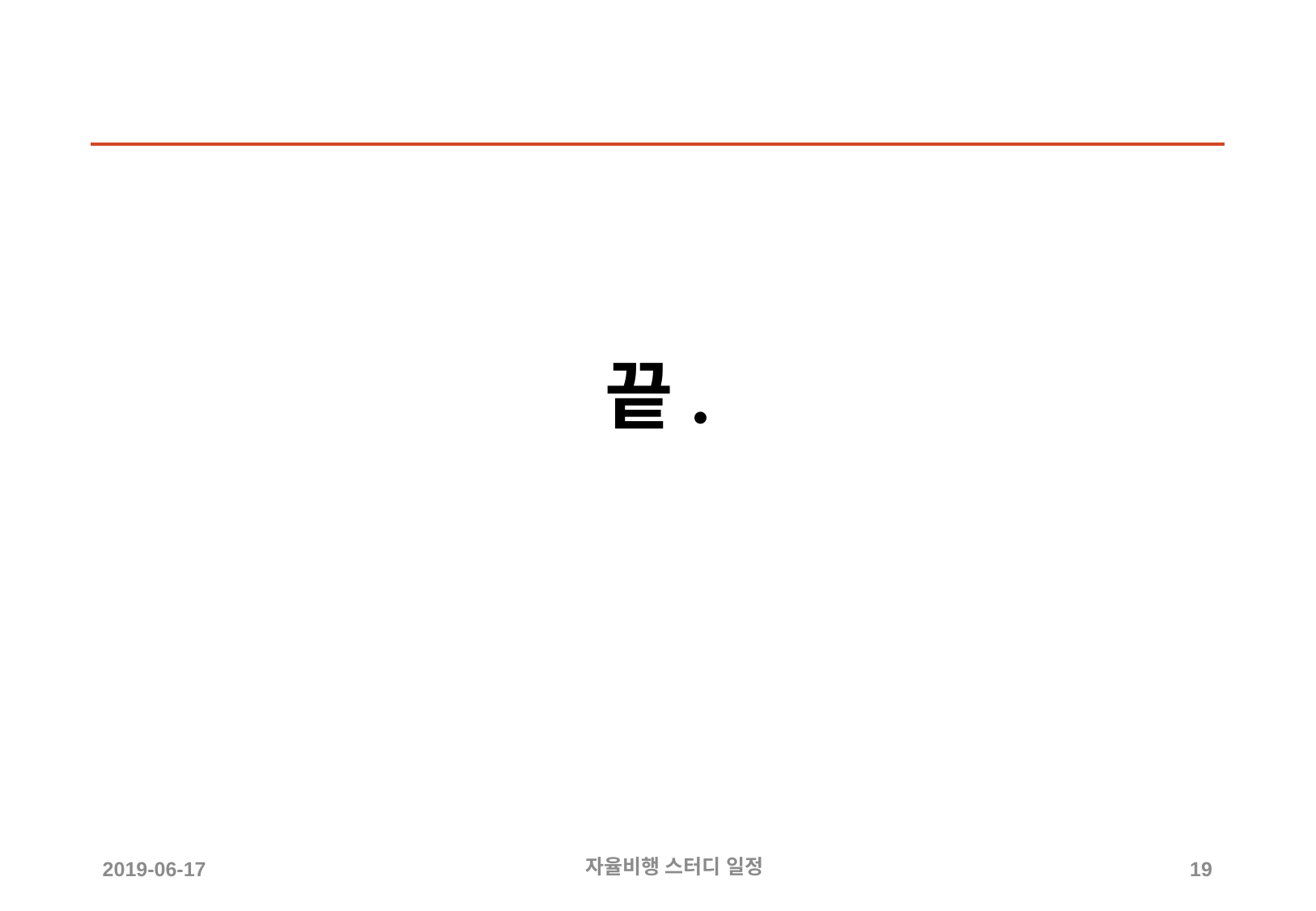

# 끝.
2019-06-17
자율비행 스터디 일정
19